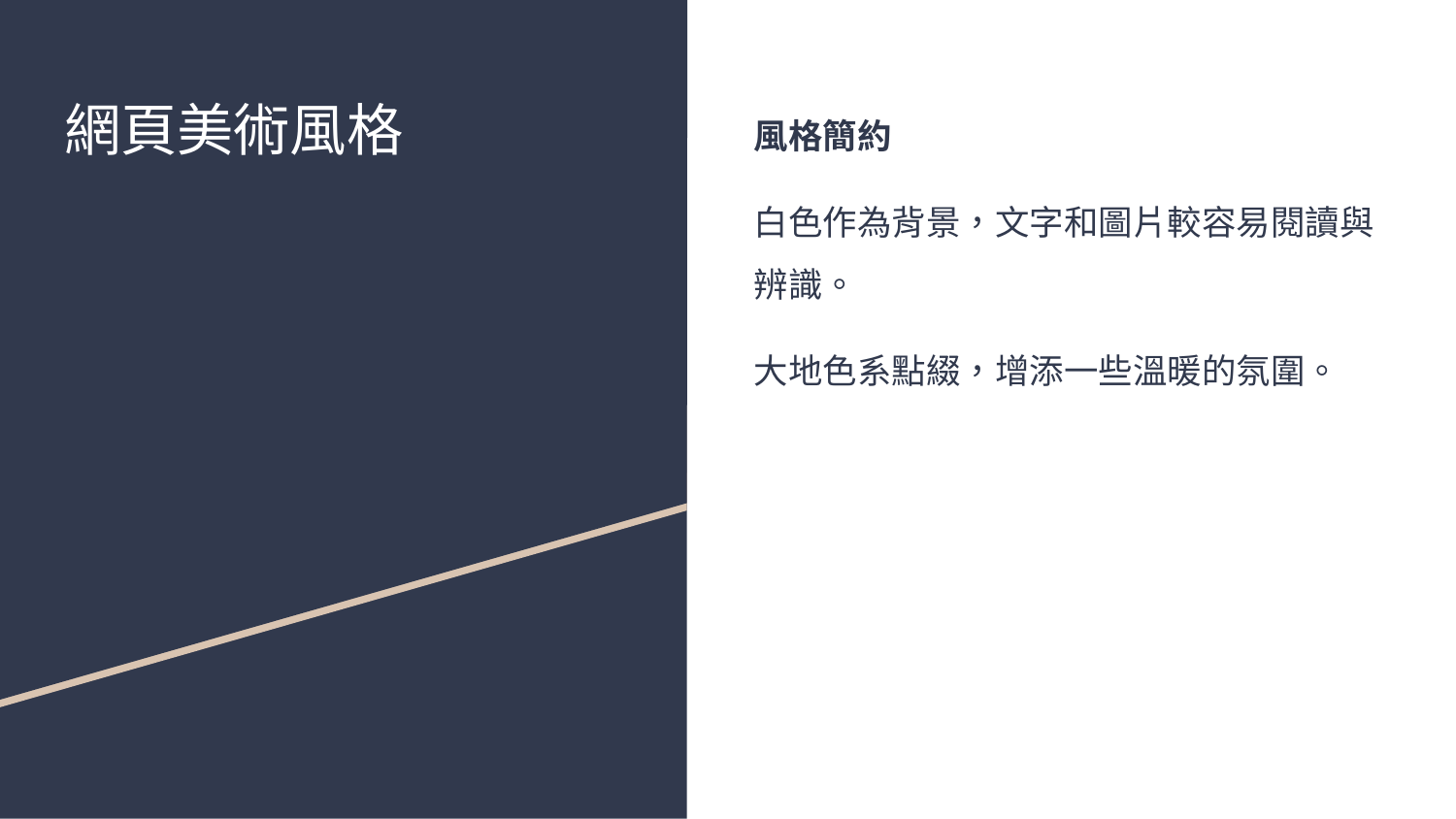

# 網頁美術風格
風格簡約
白色作為背景，文字和圖片較容易閱讀與辨識。
大地色系點綴，增添一些溫暖的氛圍。